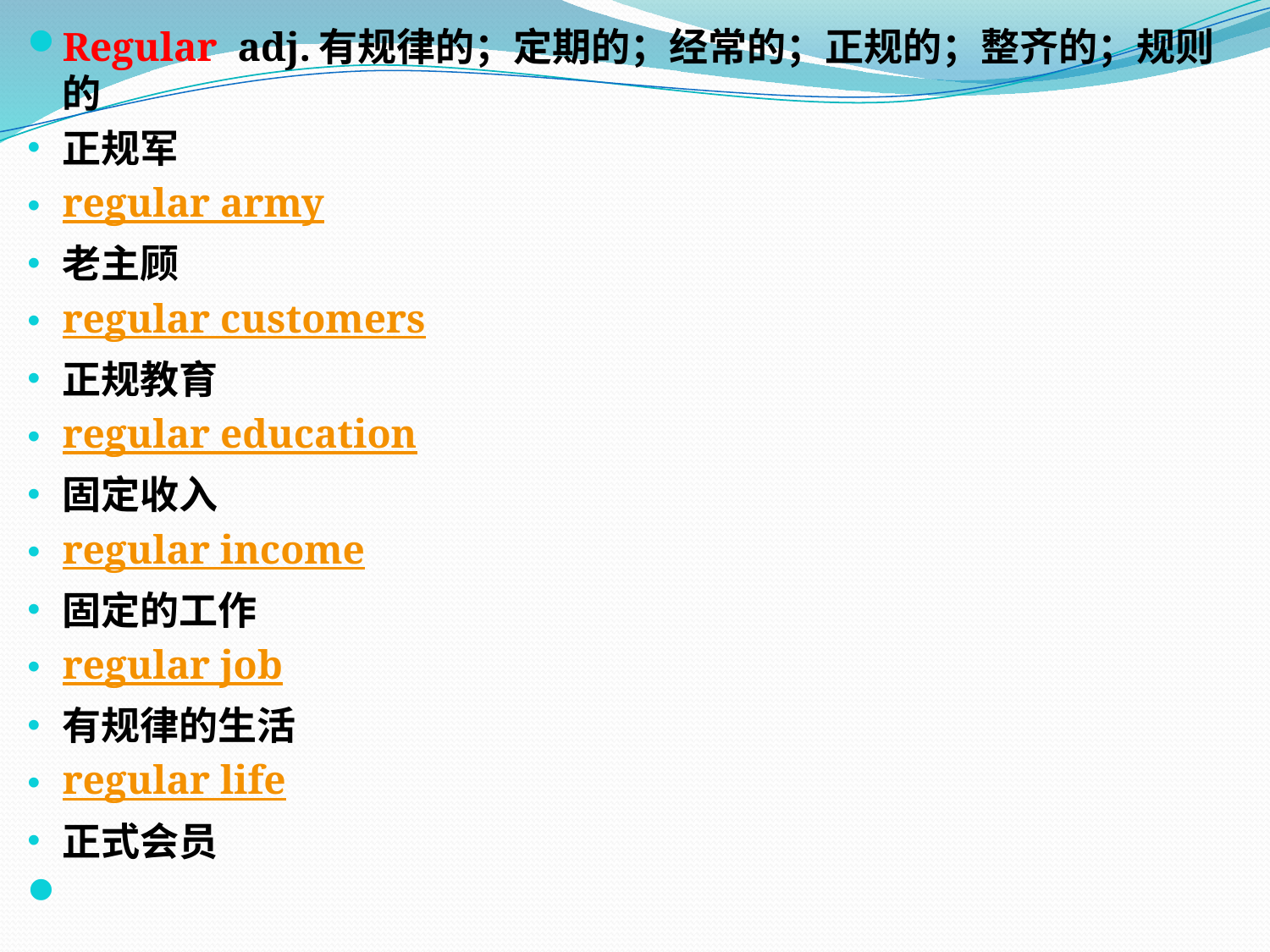

Regular  adj.有规律的；定期的；经常的；正规的；整齐的；规则的
正规军
regular army
老主顾
regular customers
正规教育
regular education
固定收入
regular income
固定的工作
regular job
有规律的生活
regular life
正式会员